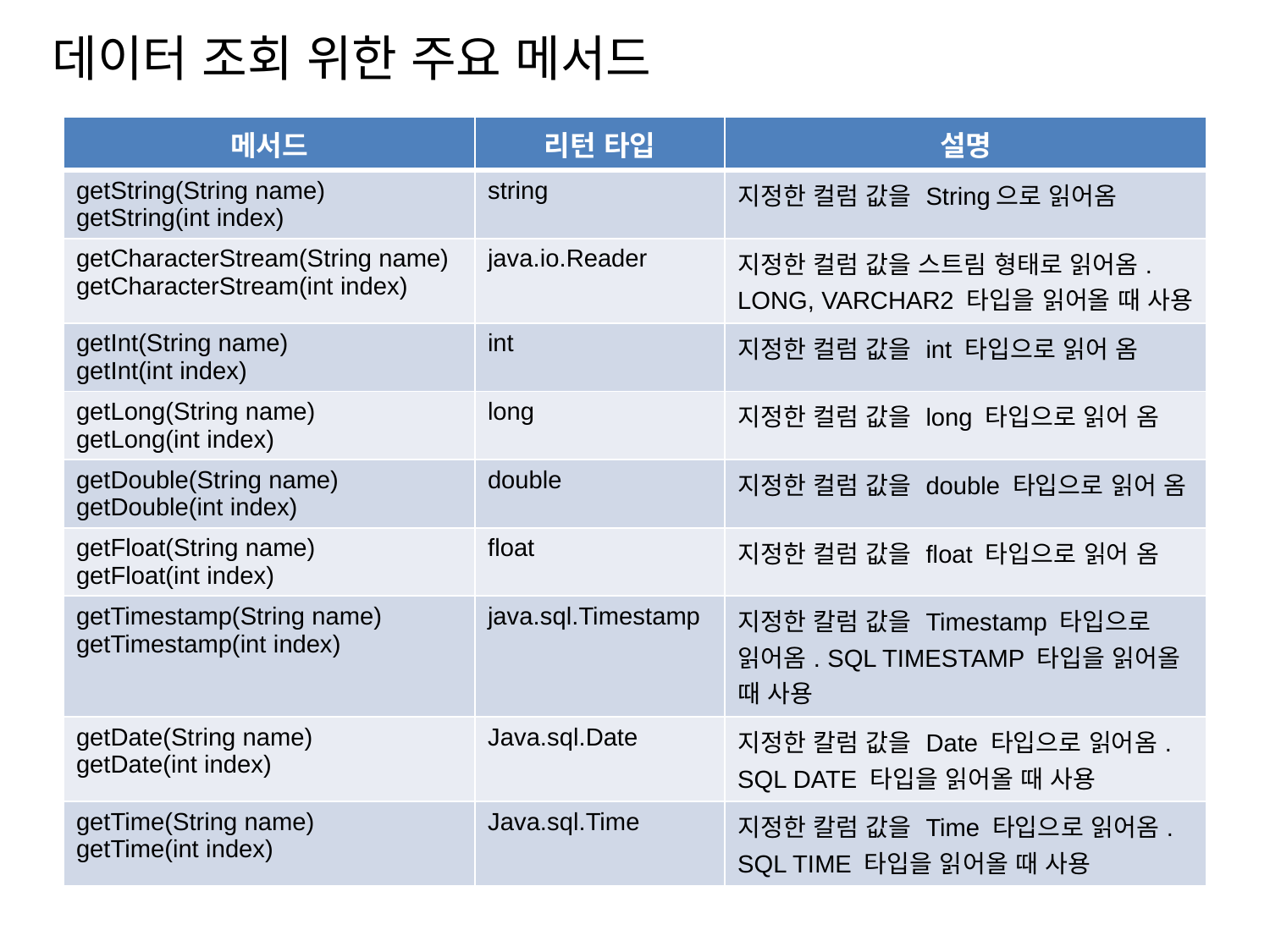

# 데이터 조회 위한 주요 메서드
| 메서드 | 리턴 타입 | 설명 |
| --- | --- | --- |
| getString(String name) getString(int index) | string | 지정한 컬럼 값을 String으로 읽어옴 |
| getCharacterStream(String name) getCharacterStream(int index) | java.io.Reader | 지정한 컬럼 값을 스트림 형태로 읽어옴. LONG, VARCHAR2 타입을 읽어올 때 사용 |
| getInt(String name) getInt(int index) | int | 지정한 컬럼 값을 int 타입으로 읽어 옴 |
| getLong(String name) getLong(int index) | long | 지정한 컬럼 값을 long 타입으로 읽어 옴 |
| getDouble(String name) getDouble(int index) | double | 지정한 컬럼 값을 double 타입으로 읽어 옴 |
| getFloat(String name) getFloat(int index) | float | 지정한 컬럼 값을 float 타입으로 읽어 옴 |
| getTimestamp(String name) getTimestamp(int index) | java.sql.Timestamp | 지정한 칼럼 값을 Timestamp 타입으로 읽어옴. SQL TIMESTAMP 타입을 읽어올 때 사용 |
| getDate(String name) getDate(int index) | Java.sql.Date | 지정한 칼럼 값을 Date 타입으로 읽어옴. SQL DATE 타입을 읽어올 때 사용 |
| getTime(String name) getTime(int index) | Java.sql.Time | 지정한 칼럼 값을 Time 타입으로 읽어옴. SQL TIME 타입을 읽어올 때 사용 |